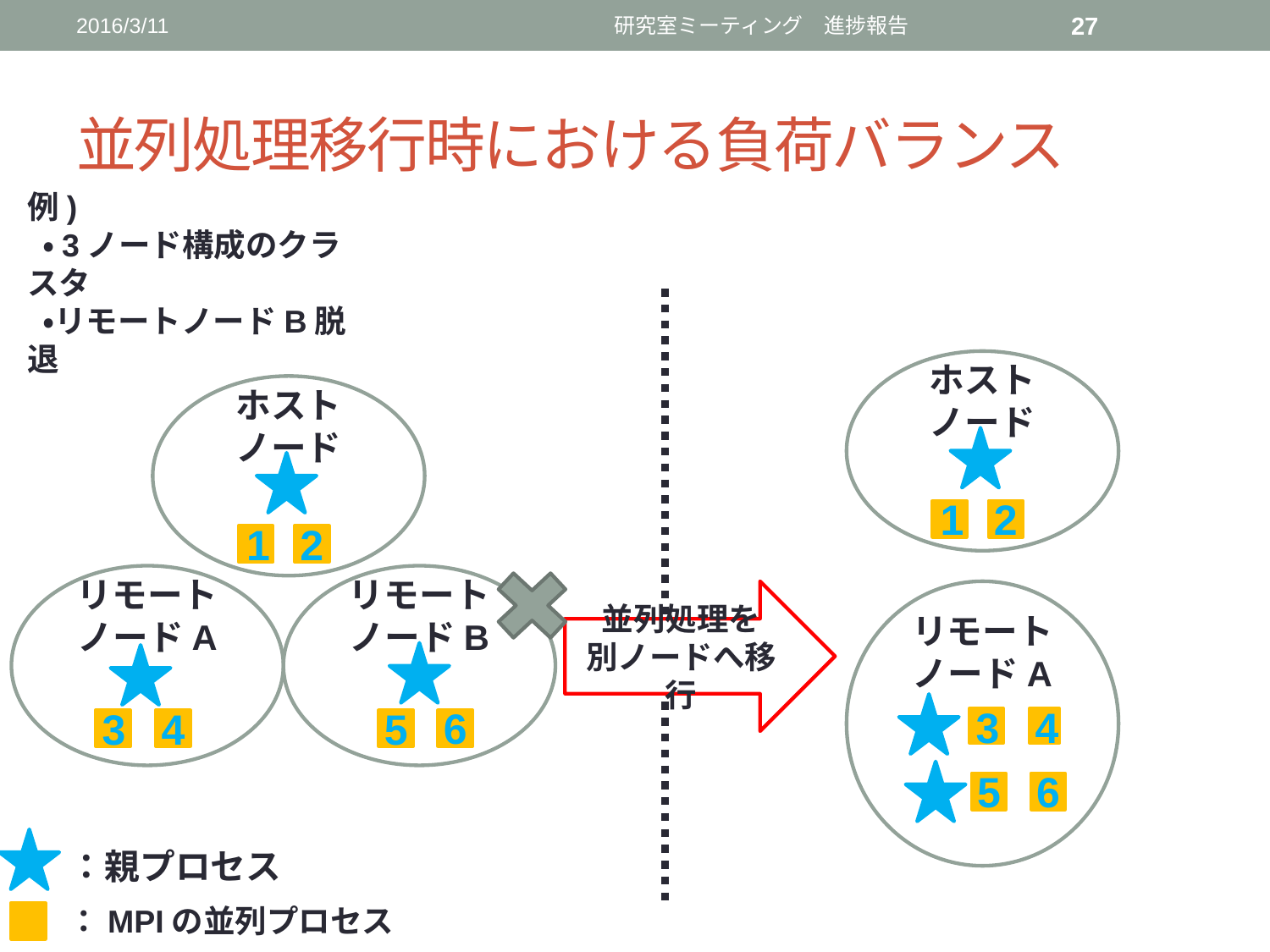

2016/3/11
研究室ミーティング　進捗報告
27
# 並列処理移行時における負荷バランス
例)
 ・3ノード構成のクラスタ
 ・リモートノードB脱退
ホスト
ノード

ホスト
ノード

1
2

1
2

リモート
ノードB

リモート
ノードA

並列処理を
別ノードへ移行
リモート
ノードA

4
3
6
5
4
3

6
5

：親プロセス
：MPIの並列プロセス